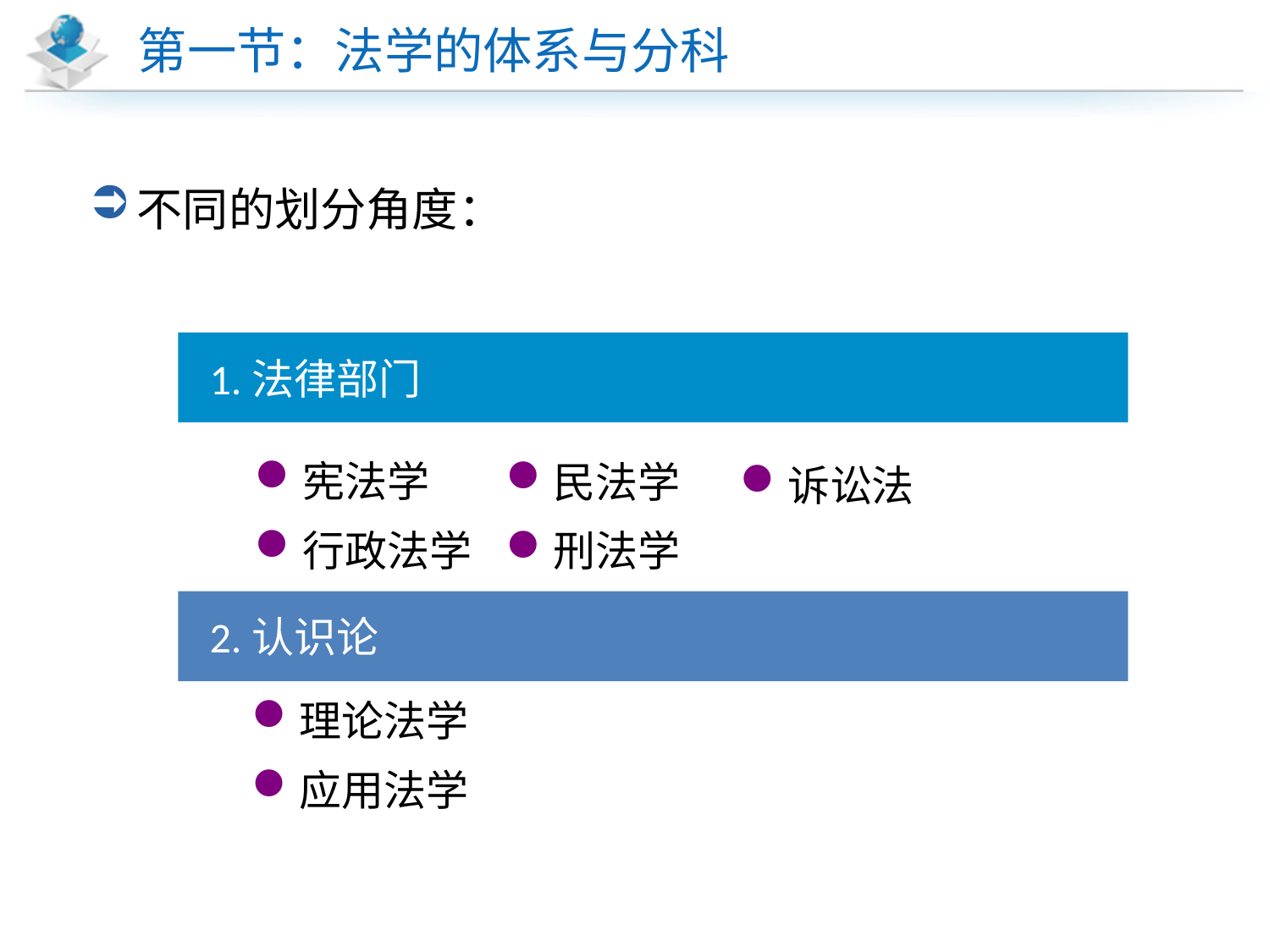

# 第一节：法学的体系与分科
不同的划分角度：
  1.法律部门
宪法学
行政法学
民法学
刑法学
诉讼法
  2.认识论
理论法学
应用法学